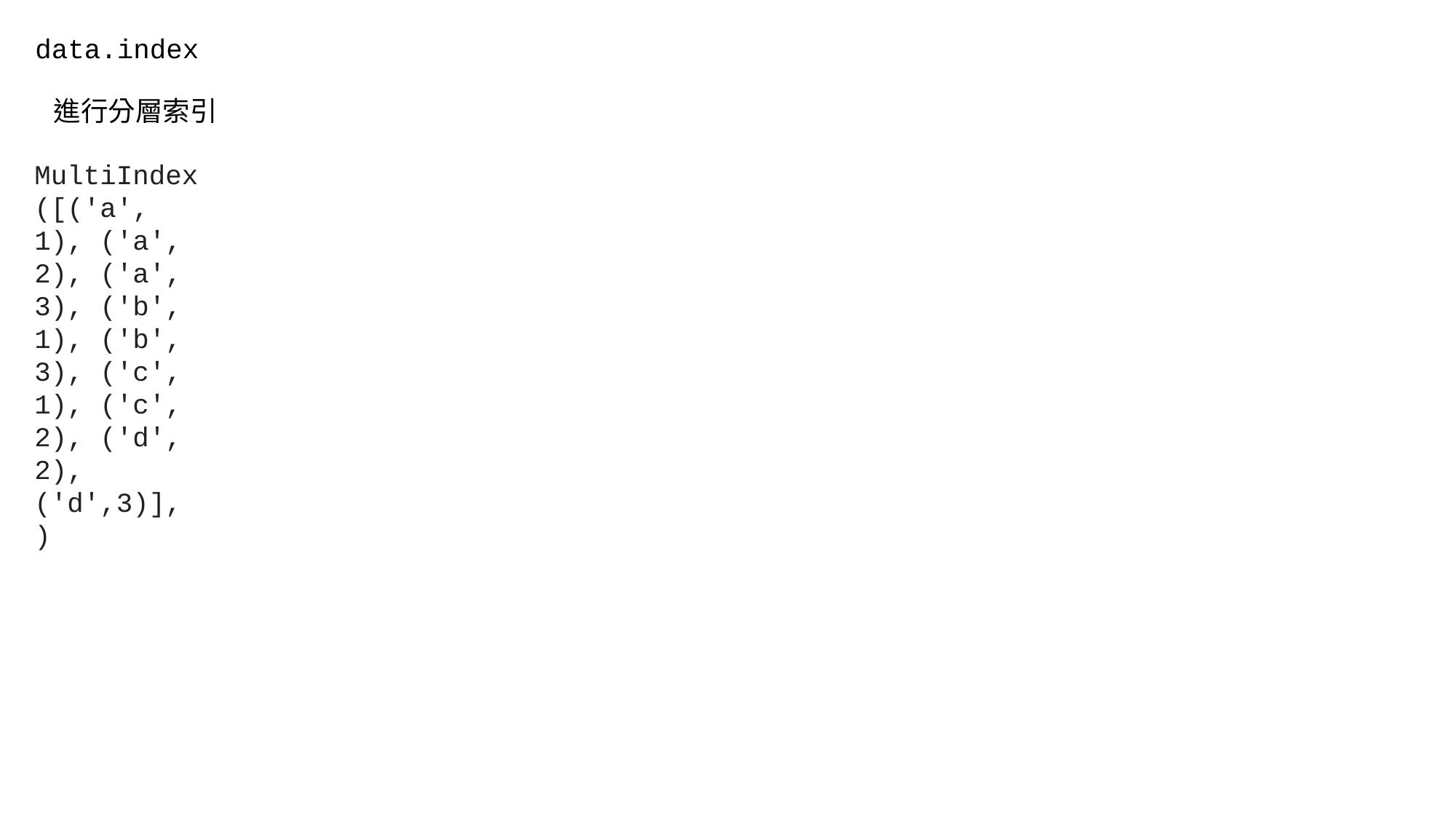

data.index
進行分層索引
MultiIndex([('a', 1), ('a', 2), ('a', 3), ('b', 1), ('b', 3), ('c', 1), ('c', 2), ('d', 2), ('d',3)], )